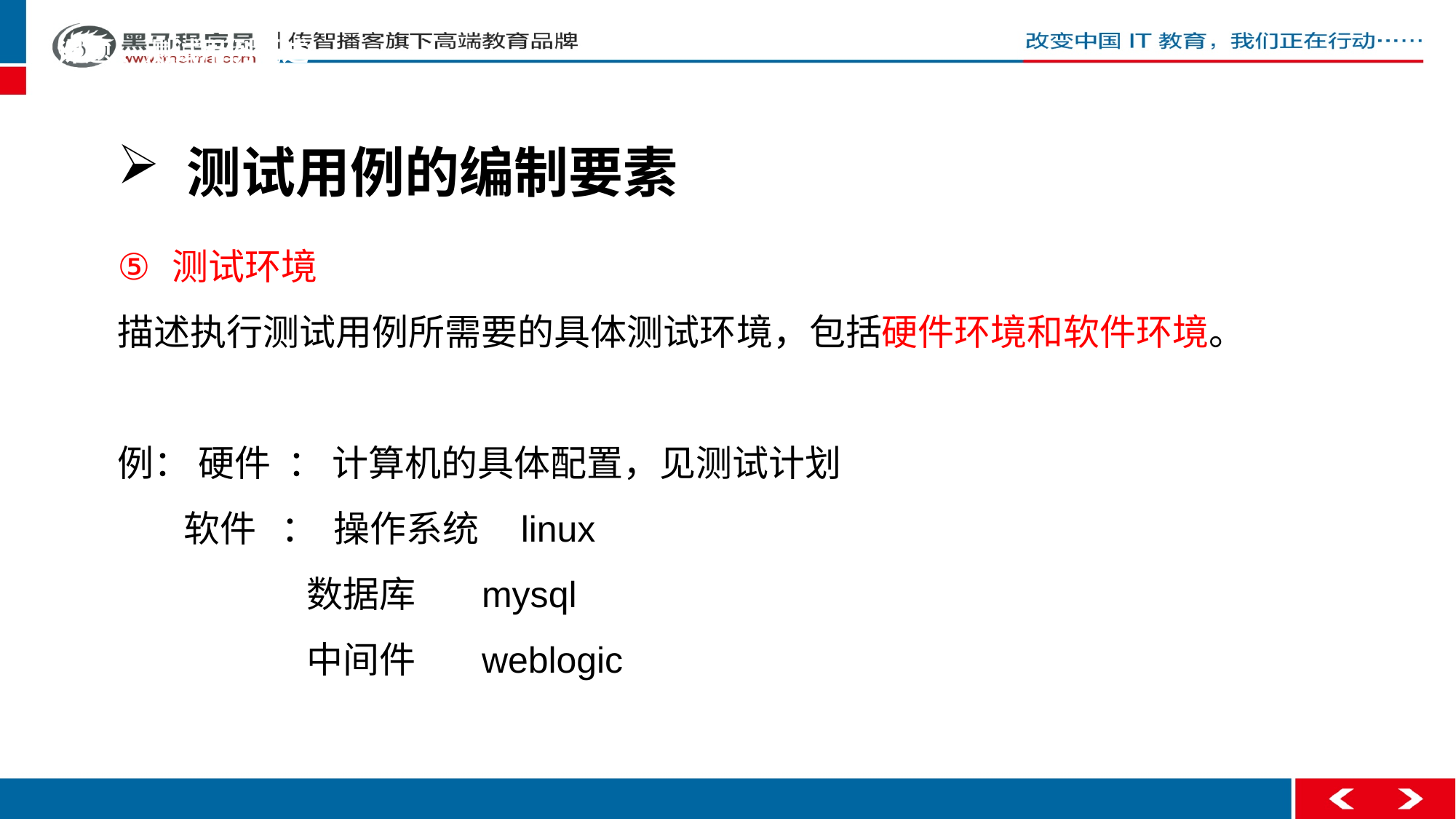

课题 、测试用例概述
 测试用例的编制要素
测试环境
描述执行测试用例所需要的具体测试环境，包括硬件环境和软件环境。

例： 硬件  ： 计算机的具体配置，见测试计划
       软件   ：  操作系统    linux
                      数据库       mysql
                      中间件       weblogic